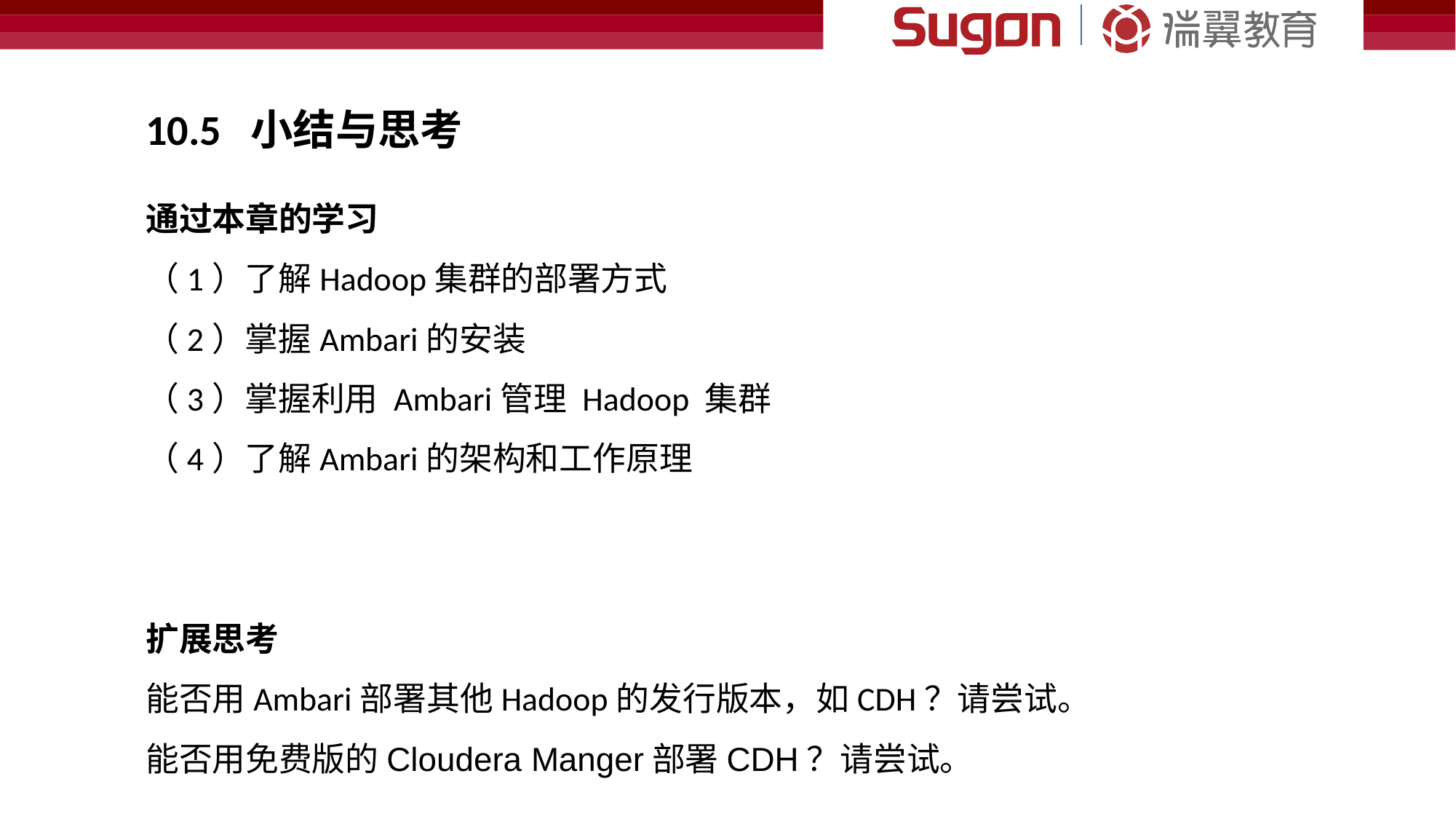

10.5  小结与思考
通过本章的学习
（1）了解Hadoop集群的部署方式
（2）掌握Ambari的安装
（3）掌握利用 Ambari管理 Hadoop 集群
（4）了解Ambari的架构和工作原理

扩展思考
能否用Ambari部署其他Hadoop的发行版本，如CDH？请尝试。
能否用免费版的Cloudera Manger部署CDH？请尝试。